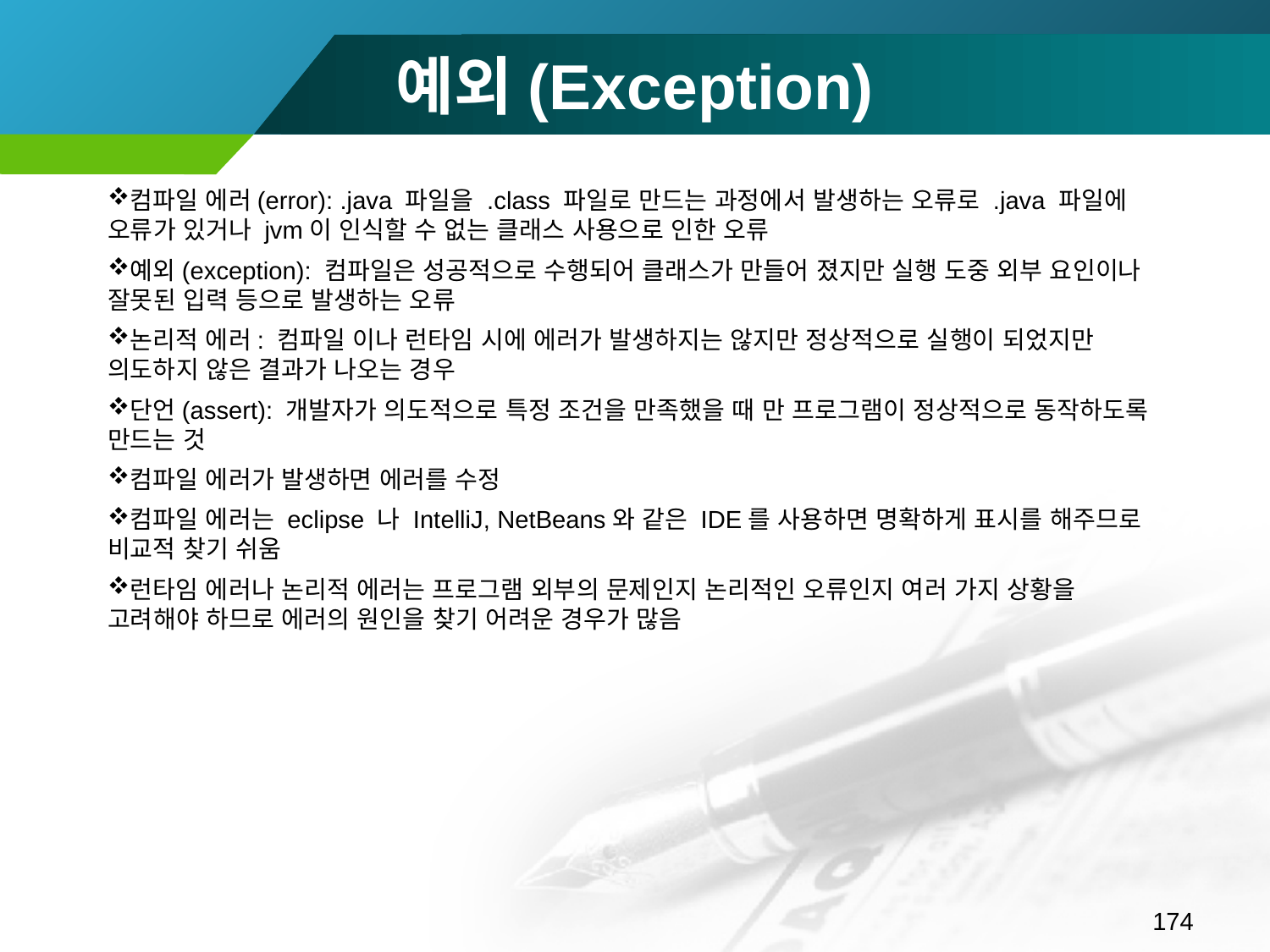

# 예외(Exception)
컴파일 에러(error): .java 파일을 .class 파일로 만드는 과정에서 발생하는 오류로 .java 파일에 오류가 있거나 jvm이 인식할 수 없는 클래스 사용으로 인한 오류
예외(exception): 컴파일은 성공적으로 수행되어 클래스가 만들어 졌지만 실행 도중 외부 요인이나 잘못된 입력 등으로 발생하는 오류
논리적 에러: 컴파일 이나 런타임 시에 에러가 발생하지는 않지만 정상적으로 실행이 되었지만 의도하지 않은 결과가 나오는 경우
단언(assert): 개발자가 의도적으로 특정 조건을 만족했을 때 만 프로그램이 정상적으로 동작하도록 만드는 것
컴파일 에러가 발생하면 에러를 수정
컴파일 에러는 eclipse 나 IntelliJ, NetBeans와 같은 IDE를 사용하면 명확하게 표시를 해주므로 비교적 찾기 쉬움
런타임 에러나 논리적 에러는 프로그램 외부의 문제인지 논리적인 오류인지 여러 가지 상황을 고려해야 하므로 에러의 원인을 찾기 어려운 경우가 많음
174